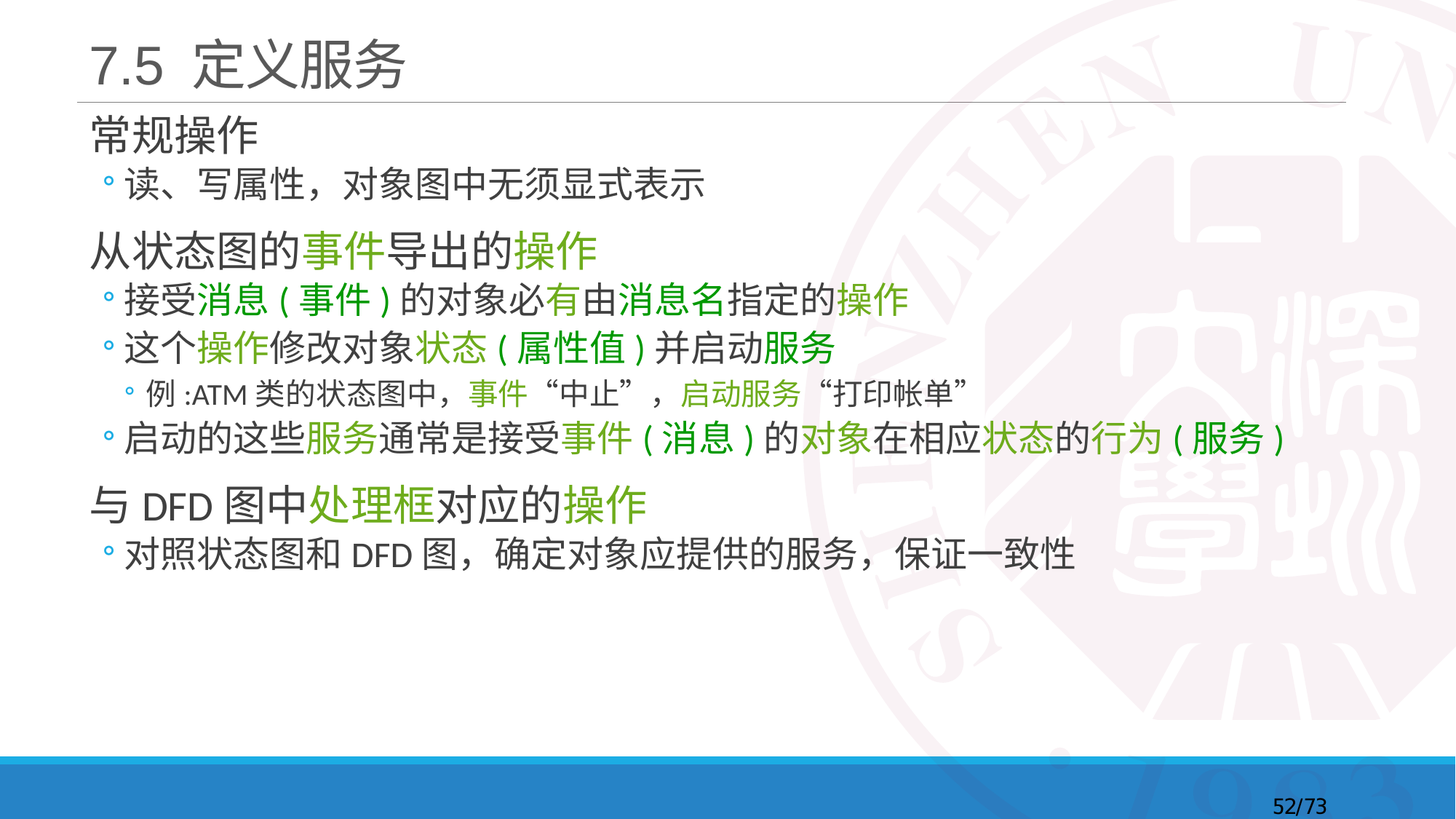

# 7.5 定义服务
常规操作
读、写属性，对象图中无须显式表示
从状态图的事件导出的操作
接受消息(事件)的对象必有由消息名指定的操作
这个操作修改对象状态(属性值)并启动服务
例:ATM类的状态图中，事件“中止”，启动服务“打印帐单”
启动的这些服务通常是接受事件(消息)的对象在相应状态的行为(服务)
与DFD图中处理框对应的操作
对照状态图和DFD图，确定对象应提供的服务，保证一致性

52/73